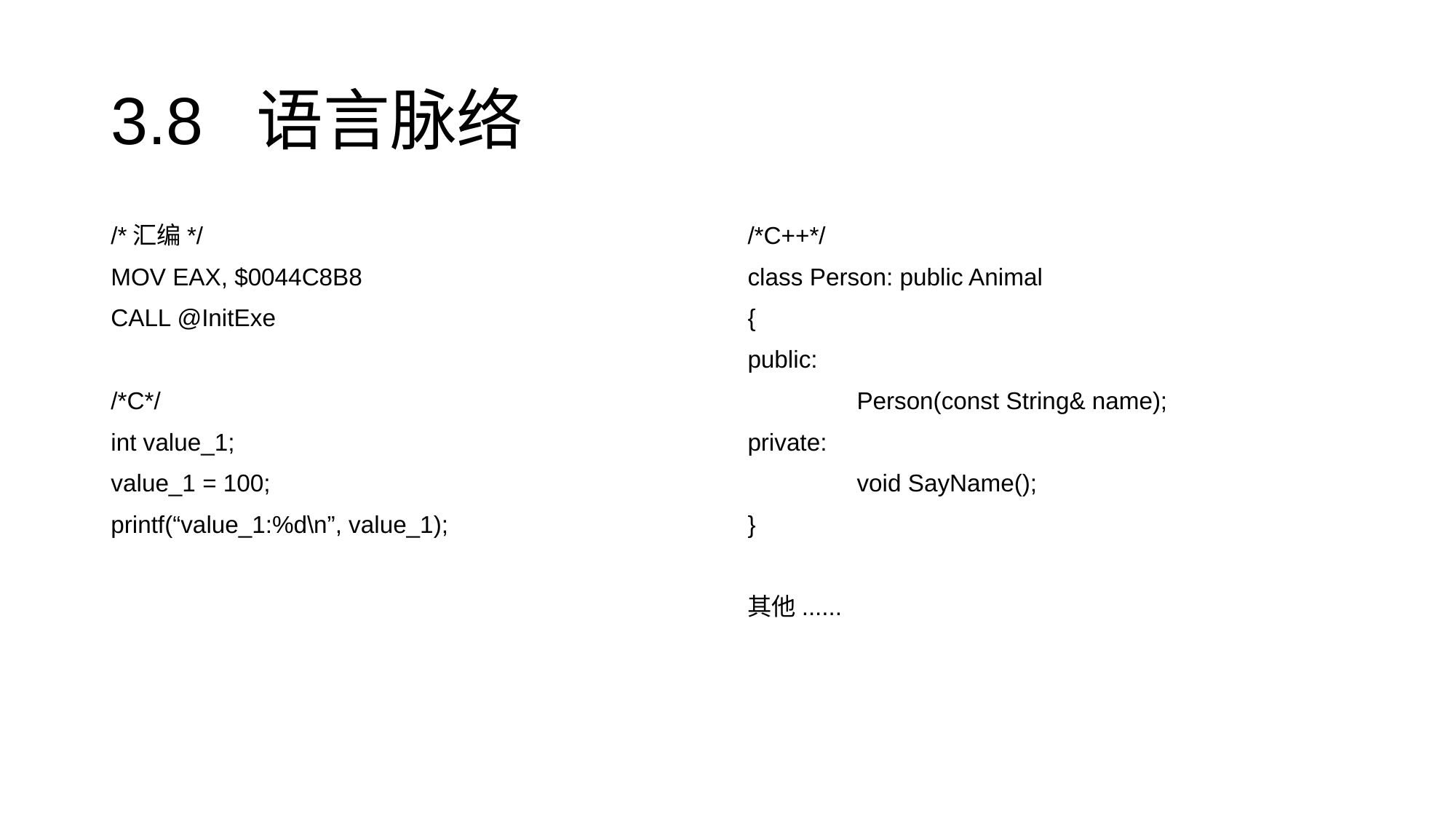

# 3.8  语言脉络
/*汇编*/
MOV EAX, $0044C8B8
CALL @InitExe

/*C*/
int value_1;
value_1 = 100;
printf(“value_1:%d\n”, value_1);

/*C++*/
class Person: public Animal
{
public:
	Person(const String& name);
private:
	void SayName();
}

其他......